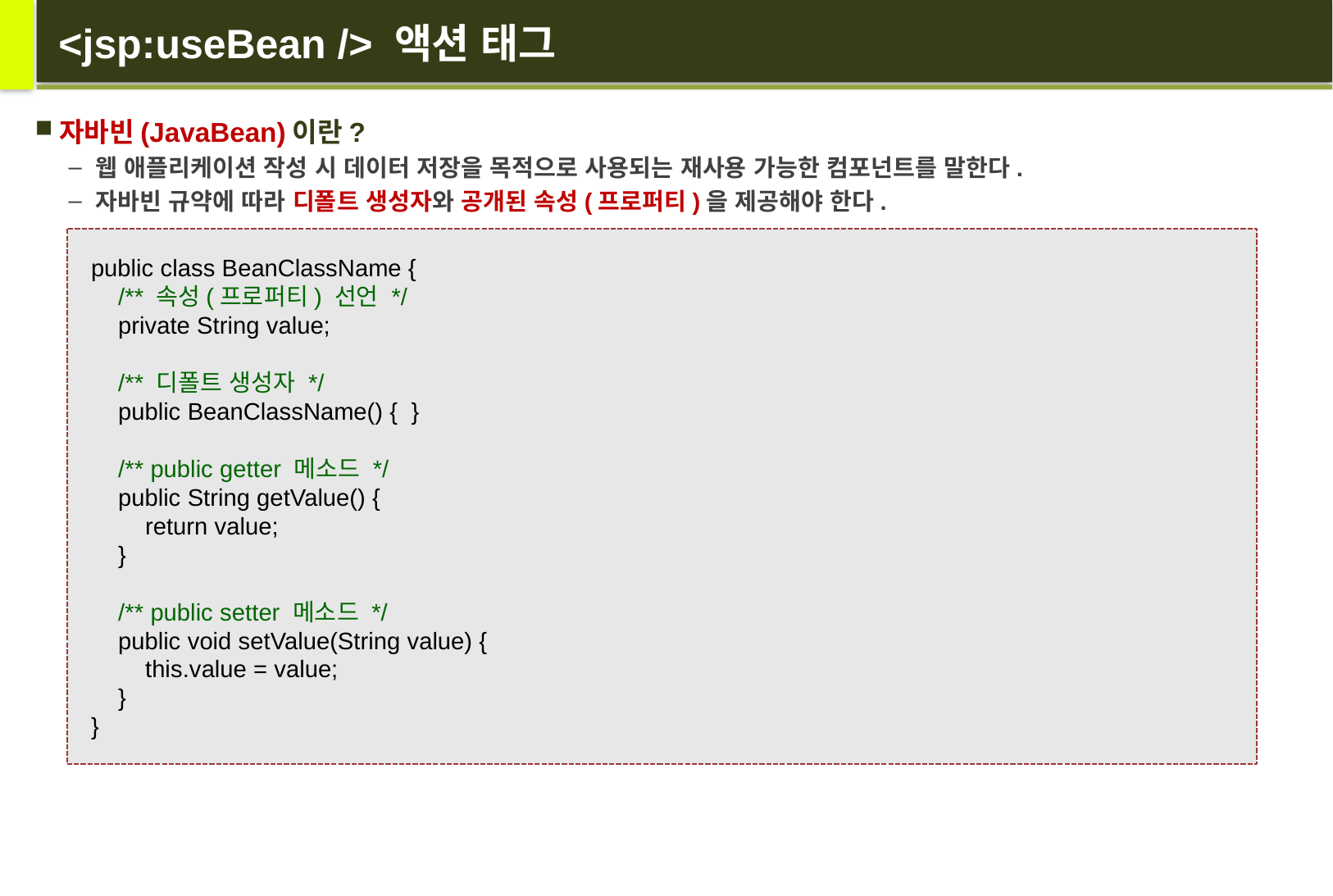

# <jsp:useBean /> 액션 태그
자바빈(JavaBean)이란?
웹 애플리케이션 작성 시 데이터 저장을 목적으로 사용되는 재사용 가능한 컴포넌트를 말한다.
자바빈 규약에 따라 디폴트 생성자와 공개된 속성(프로퍼티)을 제공해야 한다.

public class BeanClassName {
    /** 속성(프로퍼티) 선언 */
    private String value;

    /** 디폴트 생성자 */
    public BeanClassName() {  }

    /** public getter 메소드 */
    public String getValue() {
        return value;
    }

    /** public setter 메소드 */
    public void setValue(String value) {
        this.value = value;
    }
}